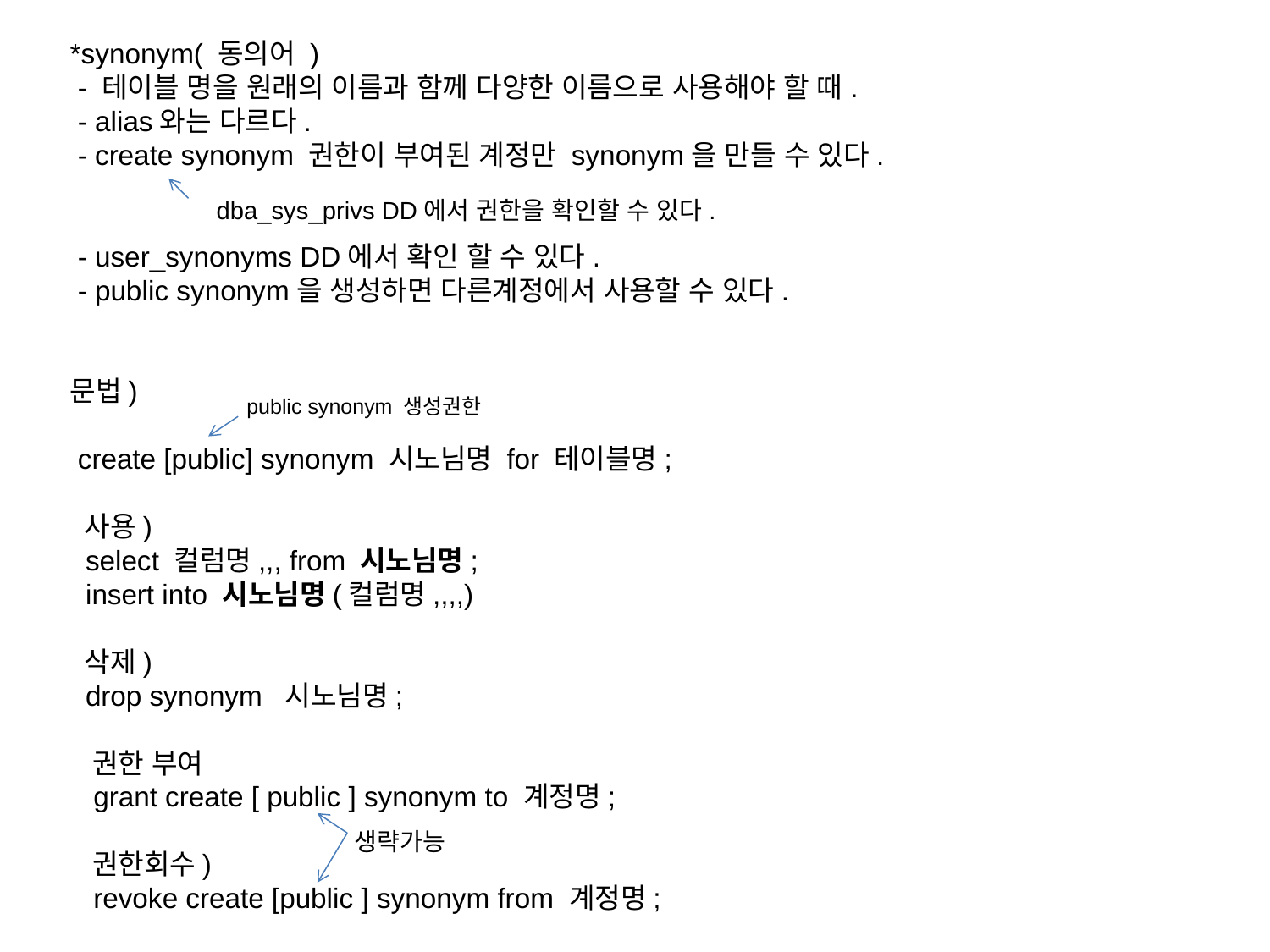

*synonym( 동의어 )
 - 테이블 명을 원래의 이름과 함께 다양한 이름으로 사용해야 할 때.
 - alias와는 다르다.
 - create synonym 권한이 부여된 계정만 synonym을 만들 수 있다.

 - user_synonyms DD에서 확인 할 수 있다.
 - public synonym을 생성하면 다른계정에서 사용할 수 있다.

문법)

 create [public] synonym 시노님명 for 테이블명;

 사용)
  select 컬럼명,,, from 시노님명;
  insert into 시노님명(컬럼명,,,,)

 삭제)
  drop synonym  시노님명;

  권한 부여
   grant create [ public ] synonym to 계정명;

  권한회수)
   revoke create [public ] synonym from 계정명;
dba_sys_privs DD에서 권한을 확인할 수 있다.
public synonym 생성권한
생략가능